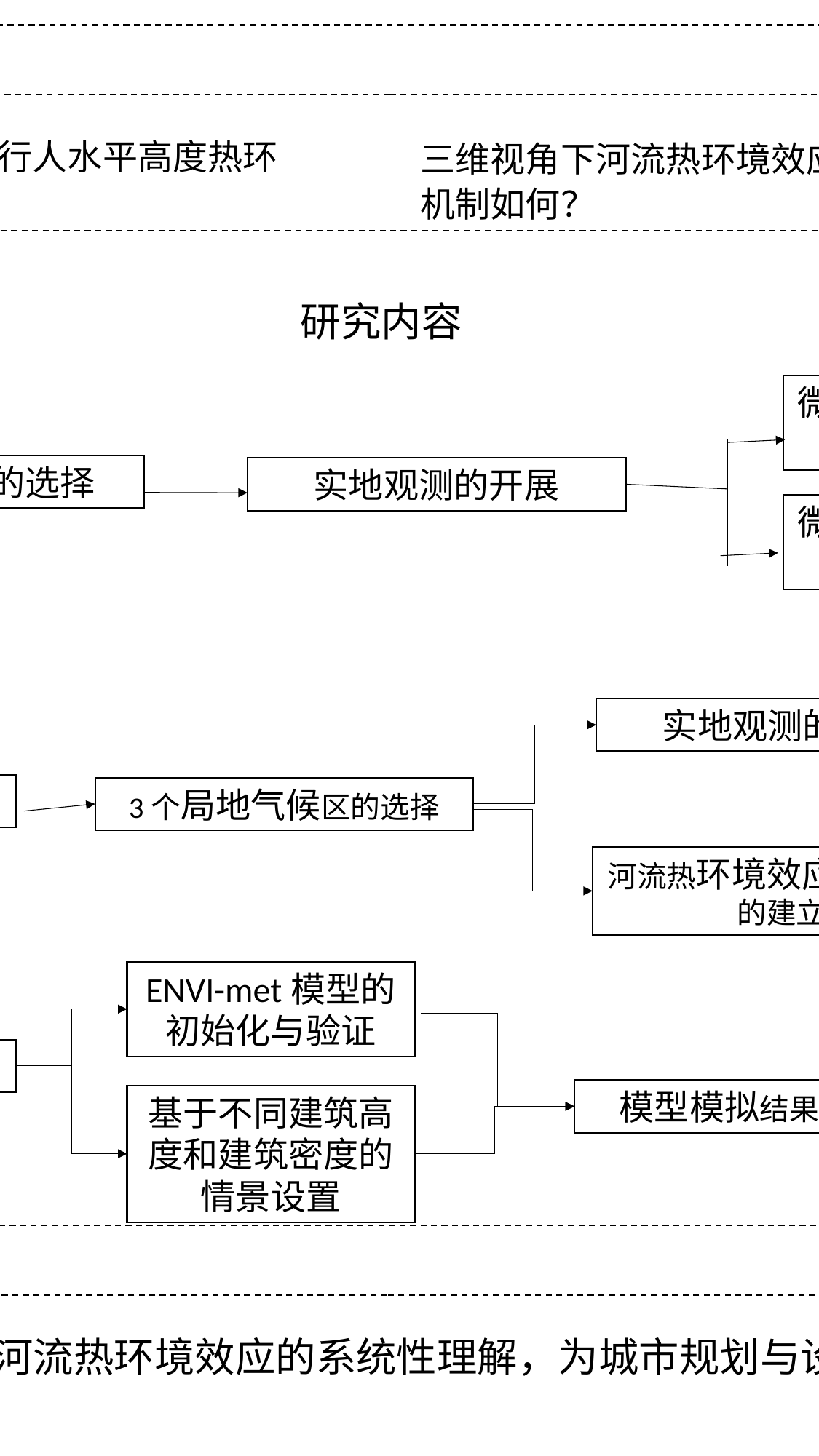

科学问题
不同尺度下河流对滨江地区行人水平高度热环境效应的时空特征如何？
三维视角下河流热环境效应的影响因素和驱动机制如何？

研究内容
微尺度气候与环境因素的相关分析
微尺度观测分析
微尺度样地的选择
实地观测的开展
微尺度气候驱动机制的分析
微尺度气候与环境因素的相关分析
实地观测的开展
观测分析
3个局地气候区的选择
河流热环境效应评估体系的建立
微尺度气候驱动机制的分析
局地气候区尺度分析
ENVI-met模型的初始化与验证
模拟分析
模型模拟结果的分析
规划建议
基于不同建筑高度和建筑密度的情景设置

研究结果
加深城市滨江地区的河流热环境效应的系统性理解，为城市规划与设计提供科学依据。